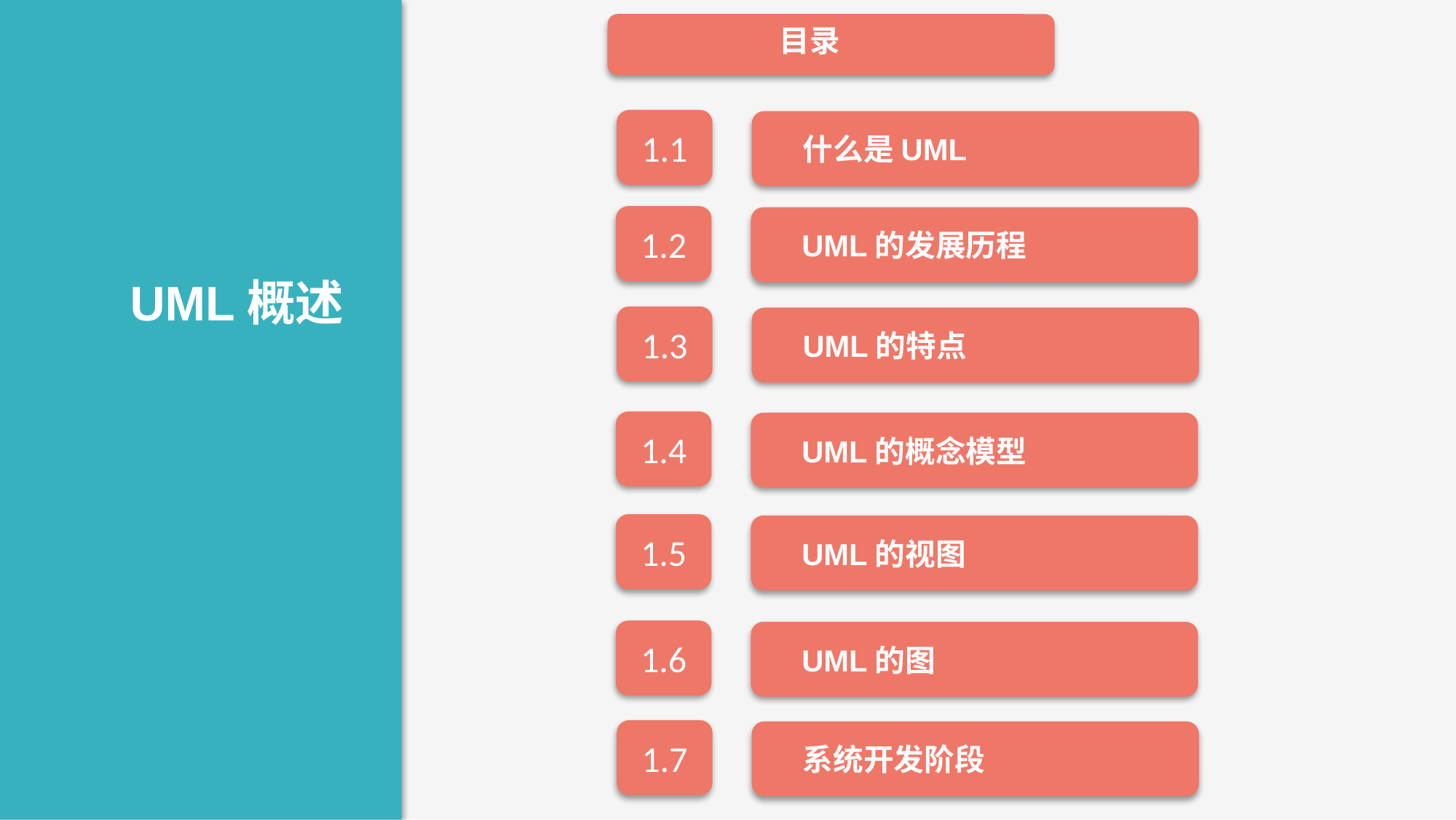

目录
1.1

什么是UML
1.2

UML的发展历程
UML概述
1.3

UML的特点
1.4

UML的概念模型
1.5

UML的视图
1.6

UML的图
1.7

系统开发阶段